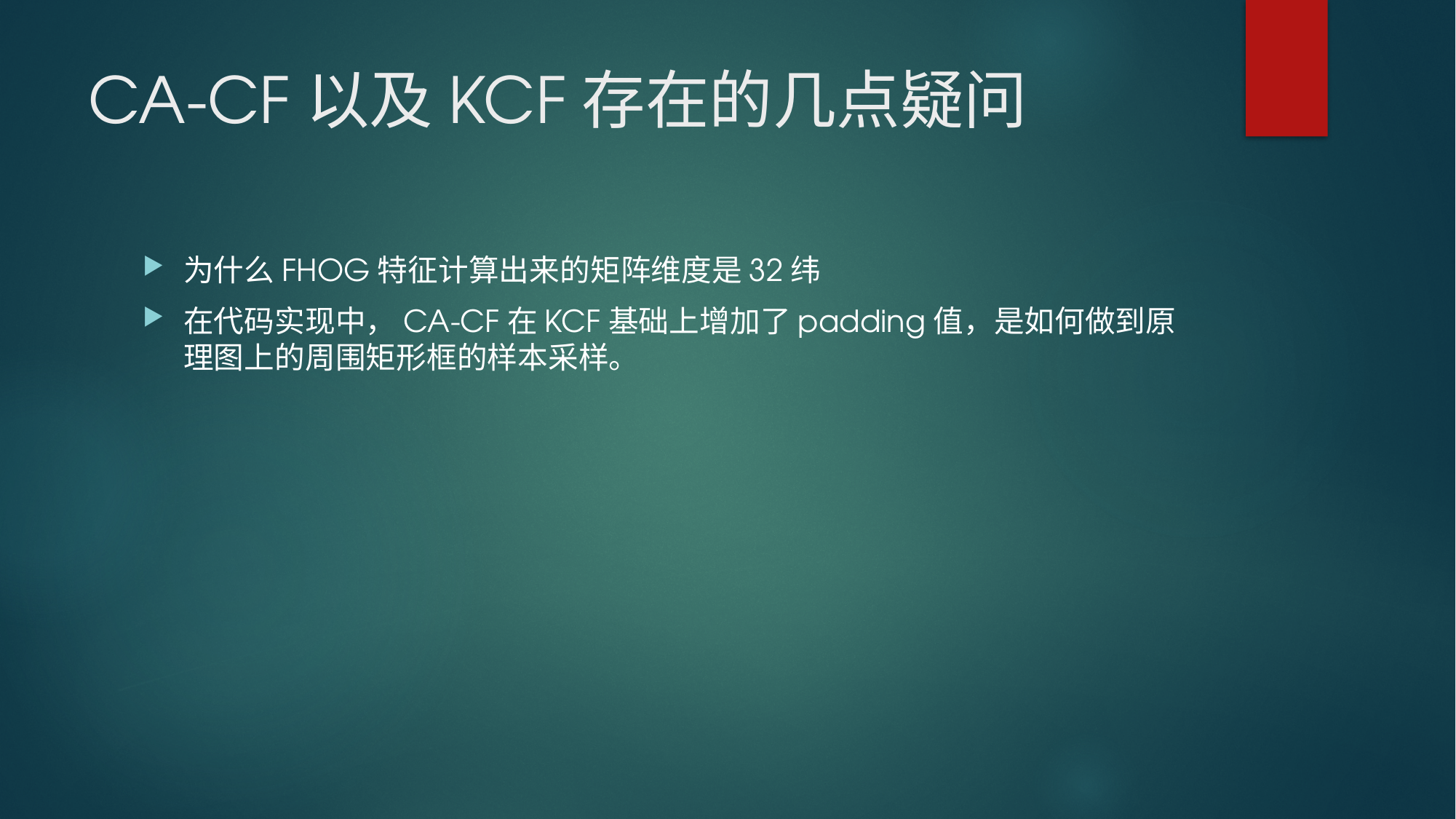

# CA-CF以及KCF存在的几点疑问
为什么FHOG特征计算出来的矩阵维度是32纬
在代码实现中，CA-CF在KCF基础上增加了padding值，是如何做到原理图上的周围矩形框的样本采样。